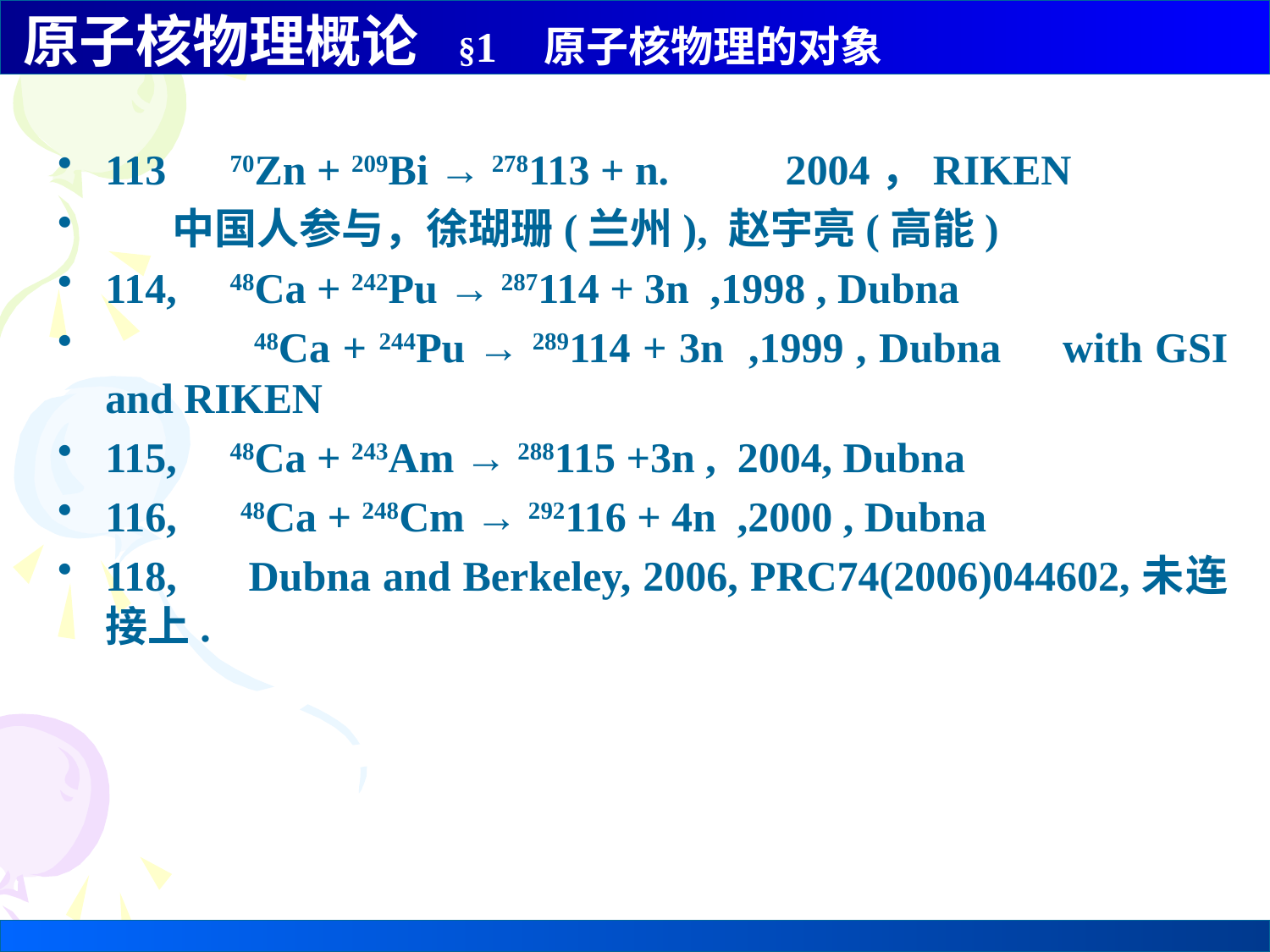

113      70Zn + 209Bi → 278113 + n.           2004，RIKEN
      中国人参与，徐瑚珊(兰州), 赵宇亮(高能)
114,     48Ca + 242Pu → 287114 + 3n  ,1998 , Dubna
            48Ca + 244Pu → 289114 + 3n  ,1999 , Dubna     with GSI and RIKEN
115,     48Ca + 243Am → 288115 +3n ,  2004, Dubna
116,      48Ca + 248Cm → 292116 + 4n  ,2000 , Dubna
118,      Dubna and Berkeley, 2006, PRC74(2006)044602,未连接上.